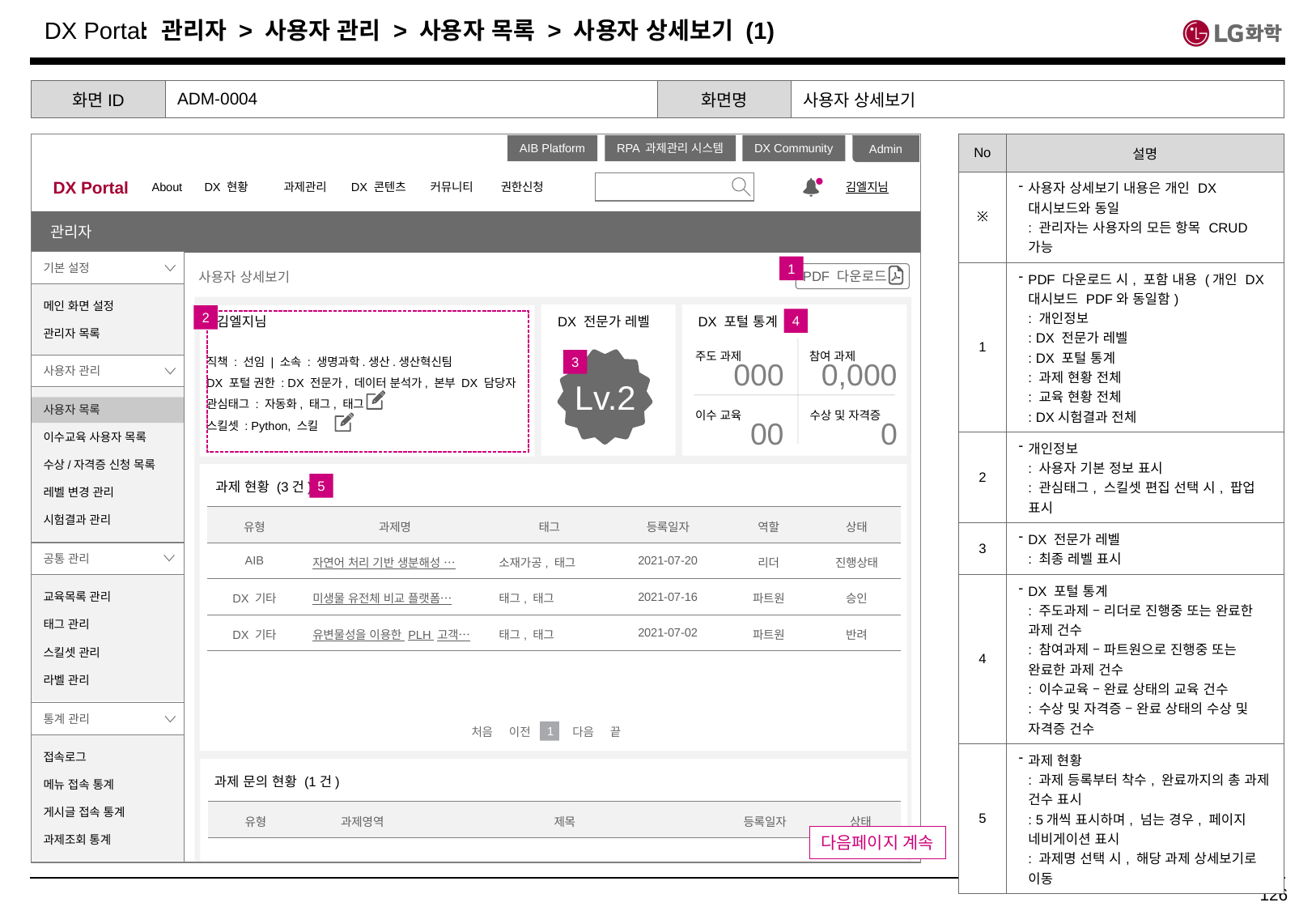

: 관리자 > 사용자 관리 > 사용자 목록 > 사용자 상세보기 (1)
| 화면ID | ADM-0004 | 화면명 | 사용자 상세보기 |
| --- | --- | --- | --- |

| No | 설명 |
| --- | --- |
| ※ | 사용자 상세보기 내용은 개인 DX 대시보드와 동일 : 관리자는 사용자의 모든 항목 CRUD 가능 |
| 1 | PDF 다운로드 시, 포함 내용 (개인 DX 대시보드 PDF와 동일함) : 개인정보 : DX 전문가 레벨 : DX 포털 통계 : 과제 현황 전체 : 교육 현황 전체 : DX시험결과 전체 |
| 2 | 개인정보 : 사용자 기본 정보 표시 : 관심태그, 스킬셋 편집 선택 시, 팝업 표시 |
| 3 | DX 전문가 레벨 : 최종 레벨 표시 |
| 4 | DX 포털 통계 : 주도과제 – 리더로 진행중 또는 완료한 과제 건수 : 참여과제 – 파트원으로 진행중 또는 완료한 과제 건수 : 이수교육 – 완료 상태의 교육 건수 : 수상 및 자격증 – 완료 상태의 수상 및 자격증 건수 |
| 5 | 과제 현황 : 과제 등록부터 착수, 완료까지의 총 과제 건수 표시 : 5개씩 표시하며, 넘는 경우, 페이지 네비게이션 표시 : 과제명 선택 시, 해당 과제 상세보기로 이동 |

Admin
DX Portal

About
DX 현황
과제관리
DX 콘텐츠
커뮤니티
권한신청
김엘지님

AIB Platform
RPA 과제관리 시스템
DX Community
공지사항

관리자

기본 설정

1
사용자 상세보기
PDF 다운로드

메인 화면 설정
관리자 목록

DX 전문가 레벨

Lv.2

DX 포털 통계
주도 과제
참여 과제
000
0,000
이수 교육
수상 및 자격증
00
0

2
김엘지님
4

직책 : 선임 | 소속 : 생명과학.생산.생산혁신팀
DX 포털 권한 : DX 전문가, 데이터 분석가, 본부 DX 담당자
관심태그 : 자동화, 태그, 태그
스킬셋 : Python, 스킬
3
사용자 관리

사용자 목록
이수교육 사용자 목록
수상/자격증 신청 목록
레벨 변경 관리
시험결과 관리

과제 현황 (3건)
5
| 유형 | 과제명 | 태그 | 등록일자 | 역할 | 상태 |
| --- | --- | --- | --- | --- | --- |
| AIB | 자연어 처리 기반 생분해성 … | 소재가공, 태그 | 2021-07-20 | 리더 | 진행상태 |
| DX 기타 | 미생물 유전체 비교 플랫폼… | 태그, 태그 | 2021-07-16 | 파트원 | 승인 |
| DX 기타 | 유변물성을 이용한 PLH 고객… | 태그, 태그 | 2021-07-02 | 파트원 | 반려 |
공통 관리

교육목록 관리
태그 관리
스킬셋 관리
라벨 관리

통계 관리

처음     이전
다음     끝
1
접속로그
메뉴 접속 통계
게시글 접속 통계
과제조회 통계

과제 문의 현황 (1건)
| 유형 | 과제영역 | 제목 | 등록일자 | 상태 |
| --- | --- | --- | --- | --- |
다음페이지 계속